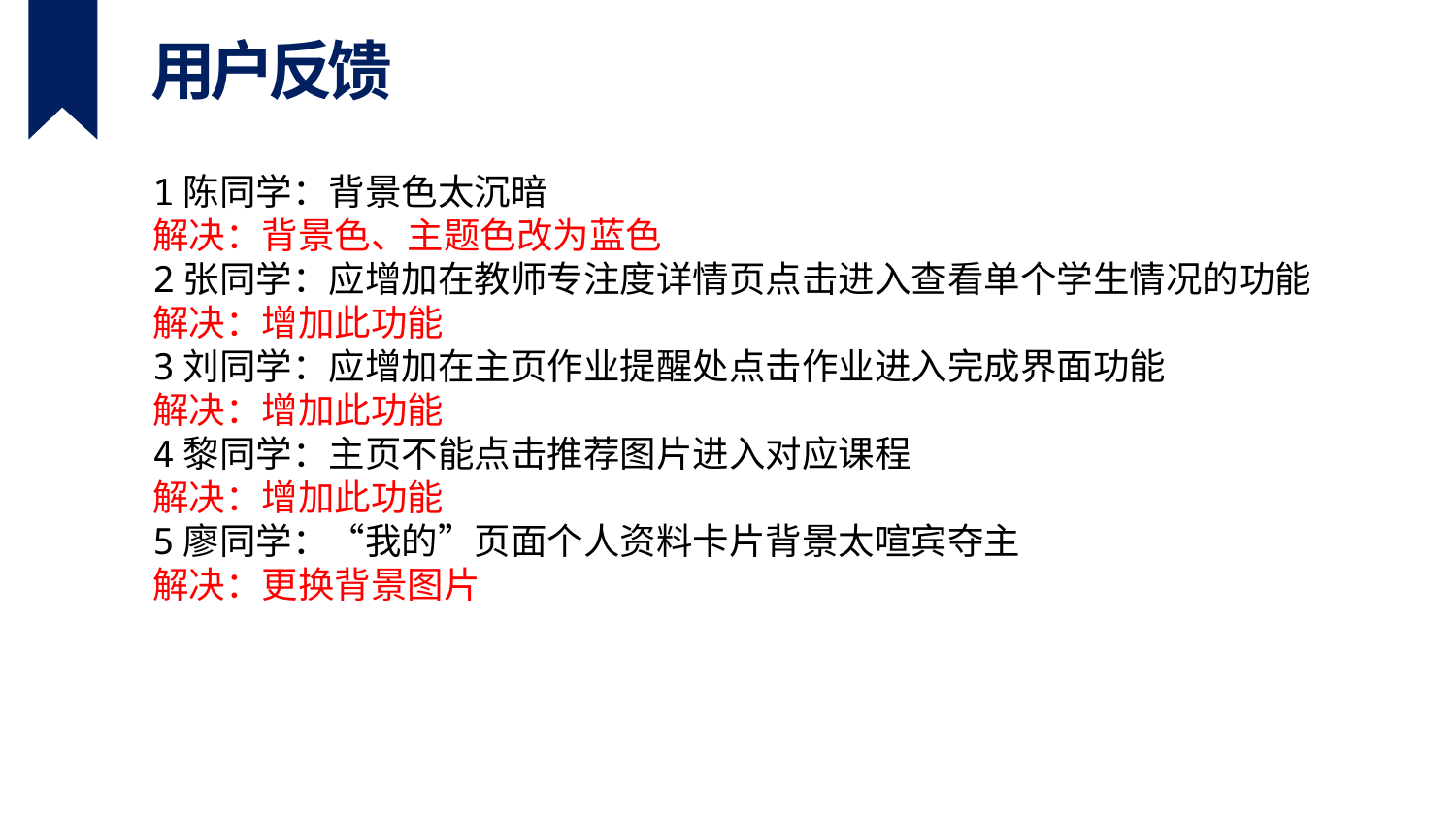

用户反馈
1陈同学：背景色太沉暗
解决：背景色、主题色改为蓝色
2张同学：应增加在教师专注度详情页点击进入查看单个学生情况的功能
解决：增加此功能
3刘同学：应增加在主页作业提醒处点击作业进入完成界面功能
解决：增加此功能
4黎同学：主页不能点击推荐图片进入对应课程
解决：增加此功能
5廖同学：“我的”页面个人资料卡片背景太喧宾夺主
解决：更换背景图片